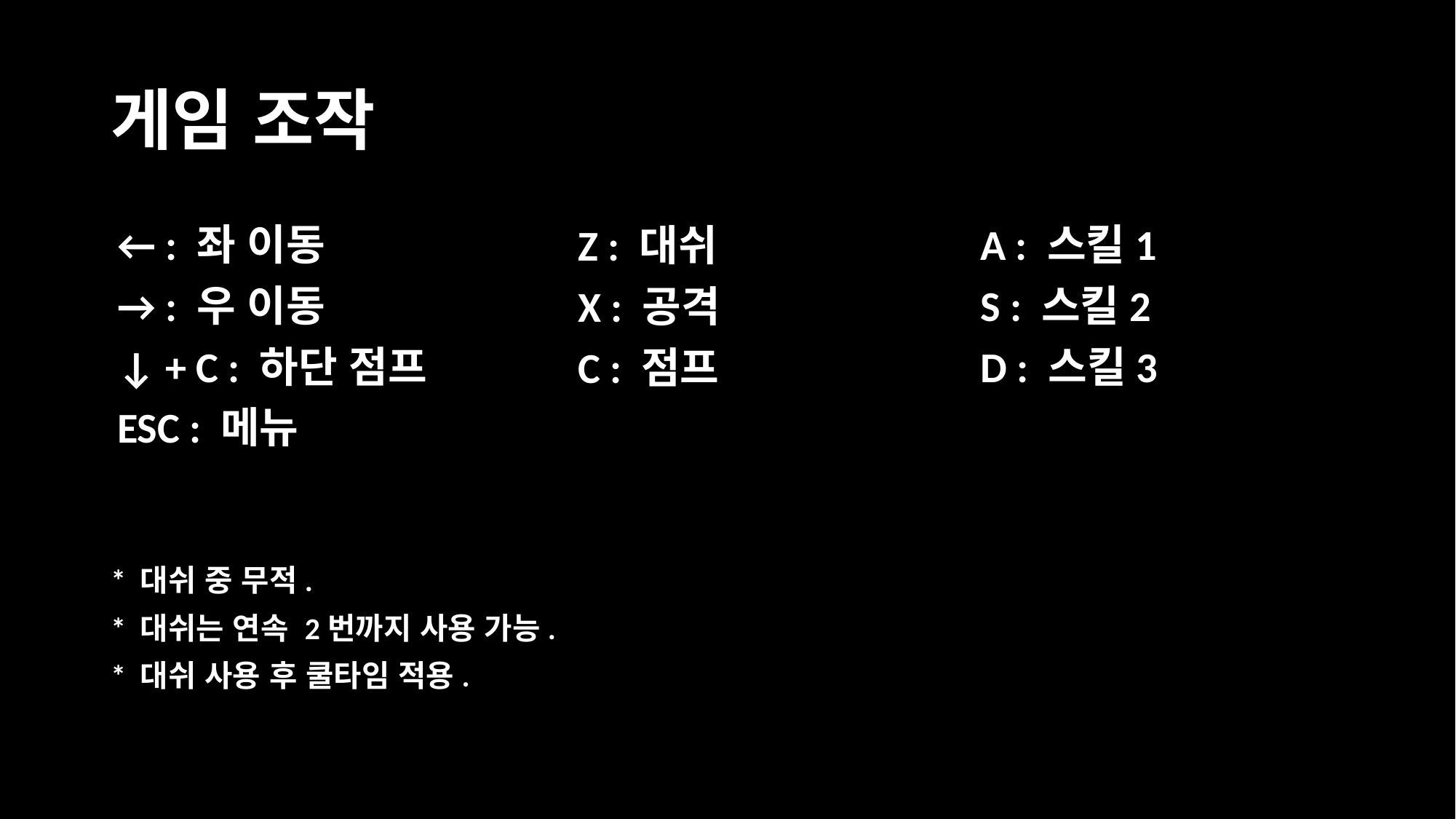

# 게임 조작
← : 좌 이동
→ : 우 이동
↓ + C : 하단 점프
ESC : 메뉴

A : 스킬1
S : 스킬2
D : 스킬3

Z : 대쉬
X : 공격
C : 점프

* 대쉬 중 무적.
* 대쉬는 연속 2번까지 사용 가능.
* 대쉬 사용 후 쿨타임 적용.